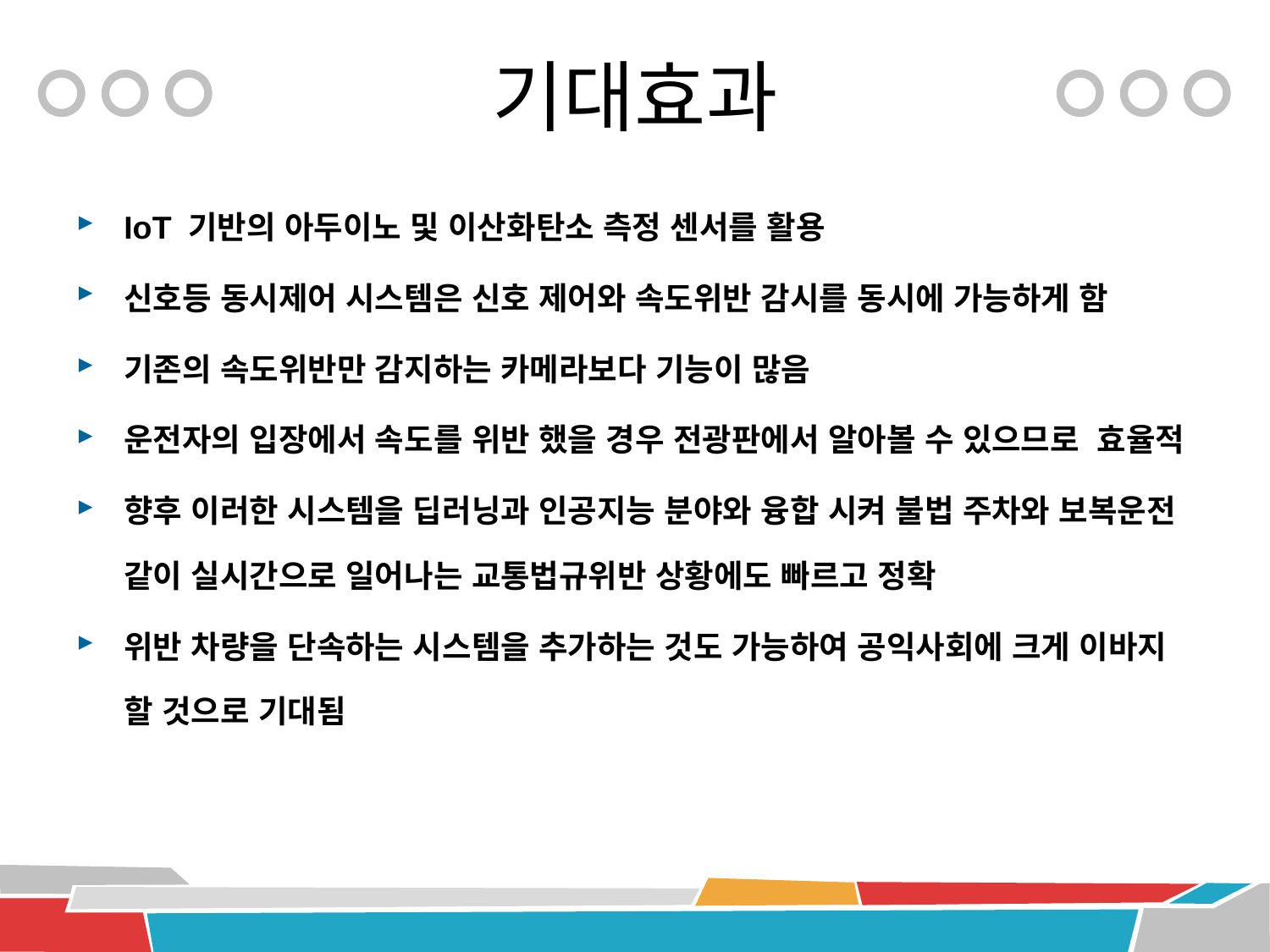

# 기대효과
IoT 기반의 아두이노 및 이산화탄소 측정 센서를 활용
신호등 동시제어 시스템은 신호 제어와 속도위반 감시를 동시에 가능하게 함
기존의 속도위반만 감지하는 카메라보다 기능이 많음
운전자의 입장에서 속도를 위반 했을 경우 전광판에서 알아볼 수 있으므로  효율적
향후 이러한 시스템을 딥러닝과 인공지능 분야와 융합 시켜 불법 주차와 보복운전 같이 실시간으로 일어나는 교통법규위반 상황에도 빠르고 정확
위반 차량을 단속하는 시스템을 추가하는 것도 가능하여 공익사회에 크게 이바지 할 것으로 기대됨